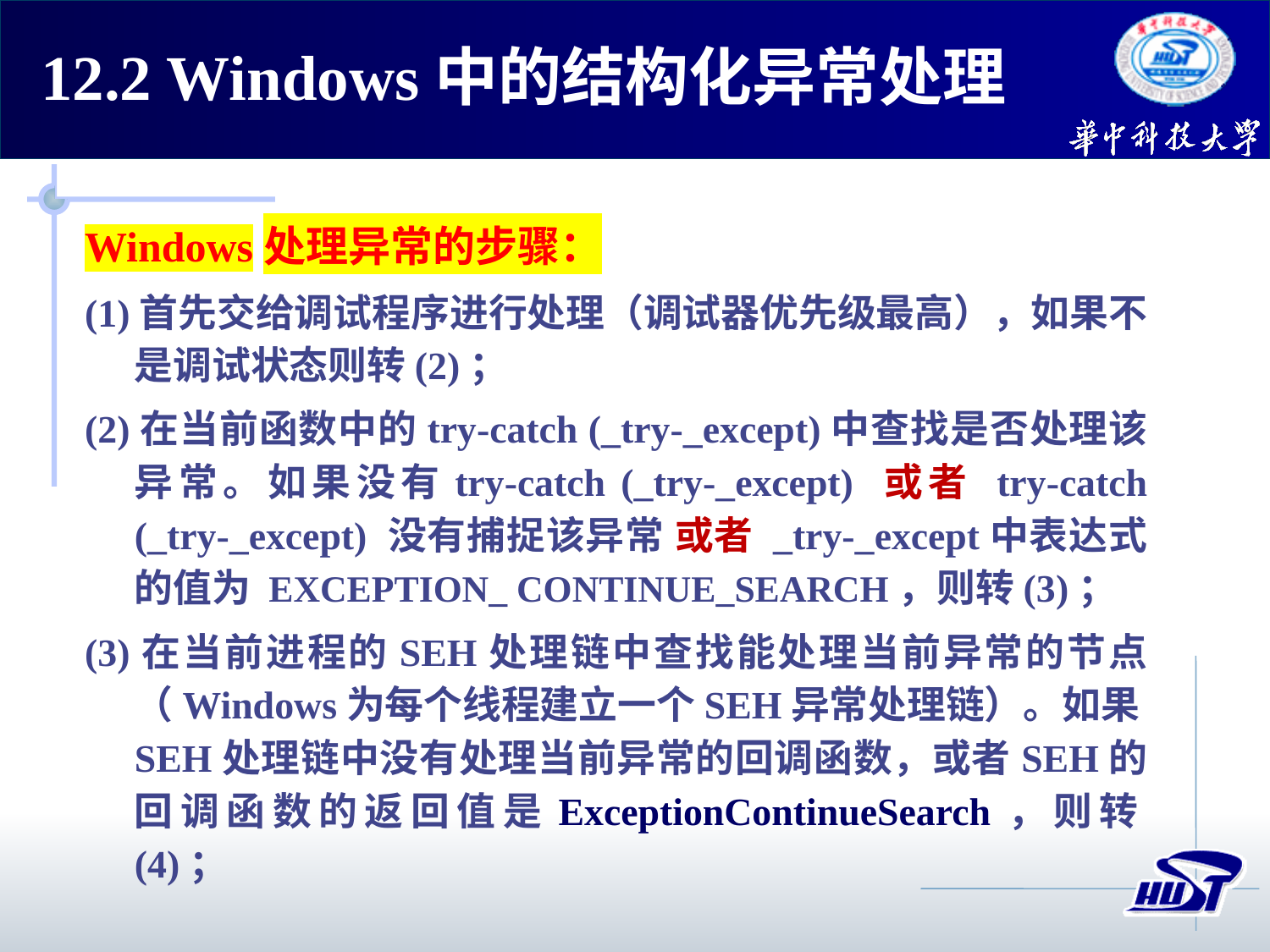

12.2 Windows中的结构化异常处理
Windows处理异常的步骤：
(1)首先交给调试程序进行处理（调试器优先级最高），如果不是调试状态则转(2)；
(2)在当前函数中的try-catch (_try-_except)中查找是否处理该异常。如果没有try-catch (_try-_except) 或者 try-catch (_try-_except) 没有捕捉该异常 或者 _try-_except中表达式的值为 EXCEPTION_ CONTINUE_SEARCH，则转(3)；
(3)在当前进程的SEH处理链中查找能处理当前异常的节点（Windows为每个线程建立一个SEH异常处理链）。如果SEH处理链中没有处理当前异常的回调函数，或者SEH的回调函数的返回值是ExceptionContinueSearch，则转(4)；